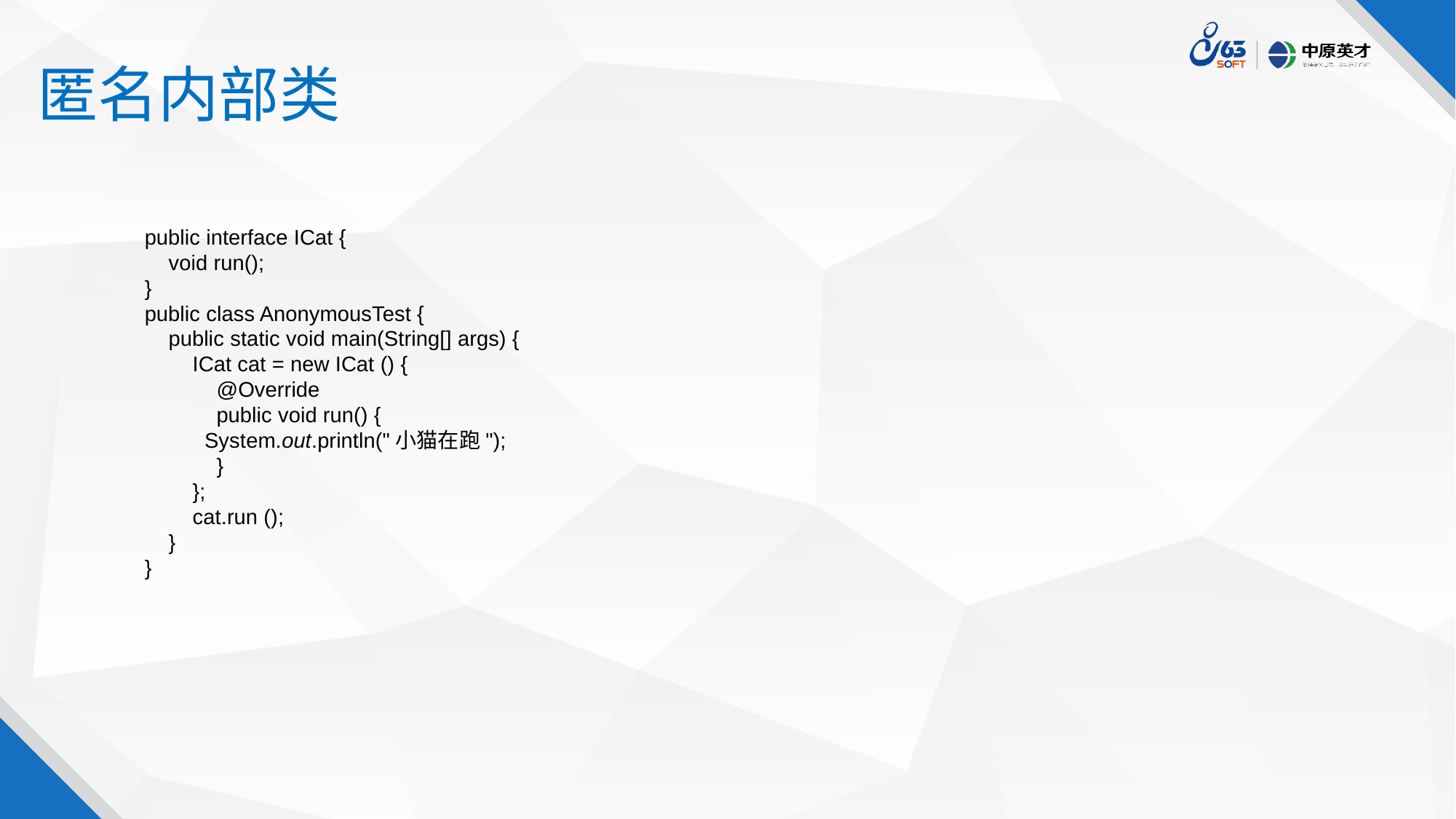

# 匿名内部类
public interface ICat {
    void run();
}
public class AnonymousTest {
    public static void main(String[] args) {
        ICat cat = new ICat () {
            @Override
            public void run() {
          System.out.println("小猫在跑");
            }
        };
        cat.run ();
    }
}